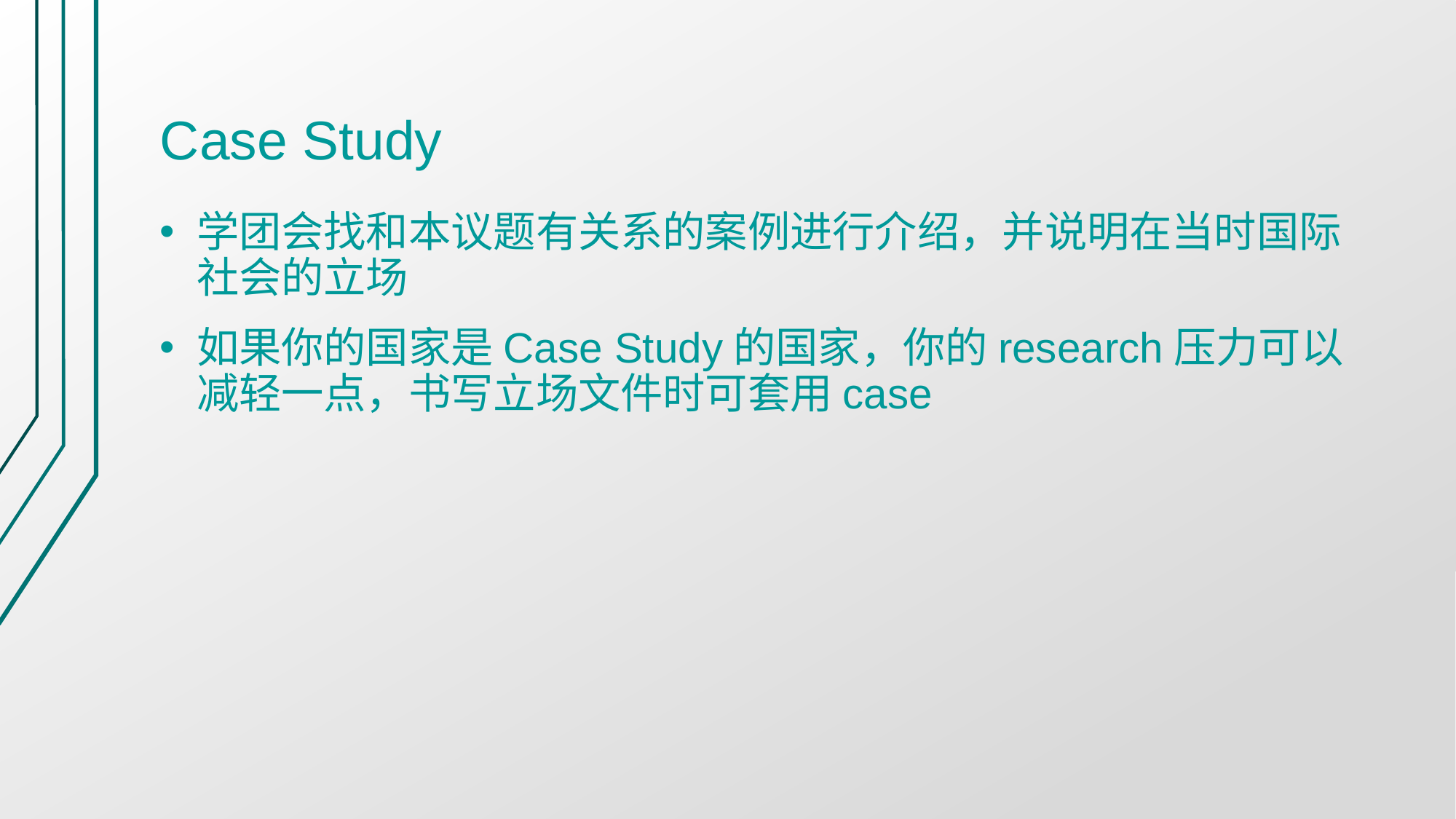

# Case Study
学团会找和本议题有关系的案例进行介绍，并说明在当时国际社会的立场
如果你的国家是Case Study的国家，你的research压力可以减轻一点，书写立场文件时可套用case